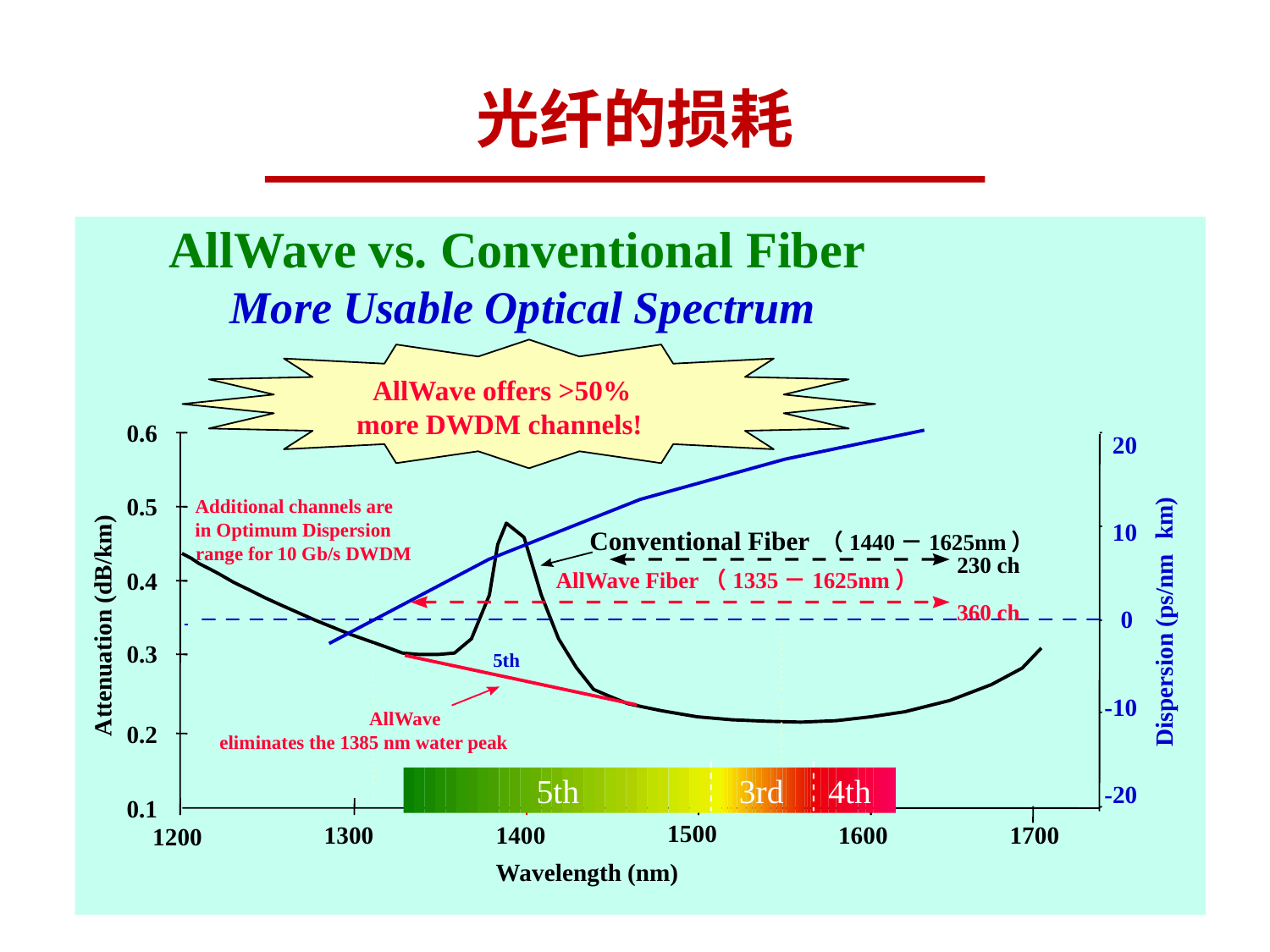

# 光纤的损耗

AllWave vs. Conventional Fiber
More Usable Optical Spectrum

AllWave offers >50%
more DWDM channels!
0.6

20

0.5
Additional channels are
km)

10
in Optimum Dispersion

Conventional Fiber （1440－1625nm）

range for 10 Gb/s DWDM
230 ch

0.4
AllWave Fiber（1335－1625nm）

360 ch

0

Attenuation (dB/km)

Dispersion (ps/nm

0.3

5th

-10

AllWave

0.2

eliminates the 1385 nm water peak

5th
3rd
4th

-20

0.1

1500
1600
1700
1400
1300
1200
Wavelength (nm)